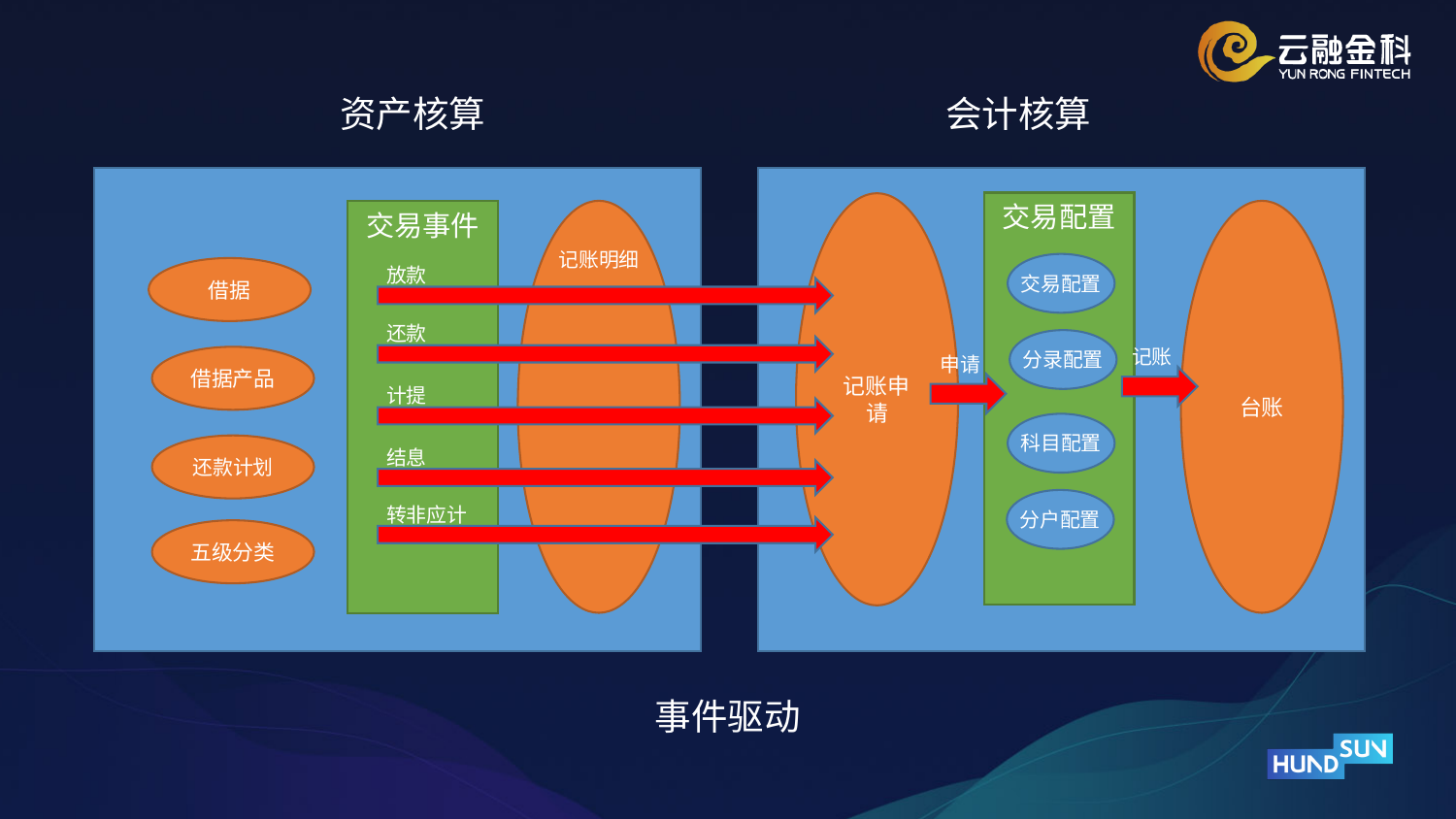

资产核算
会计核算

交易配置
记账申请
交易事件
台账

记账明细

交易配置
放款

借据
还款

分录配置
记账

申请

借据产品
计提

科目配置
还款计划
结息

分户配置
转非应计

五级分类
事件驱动